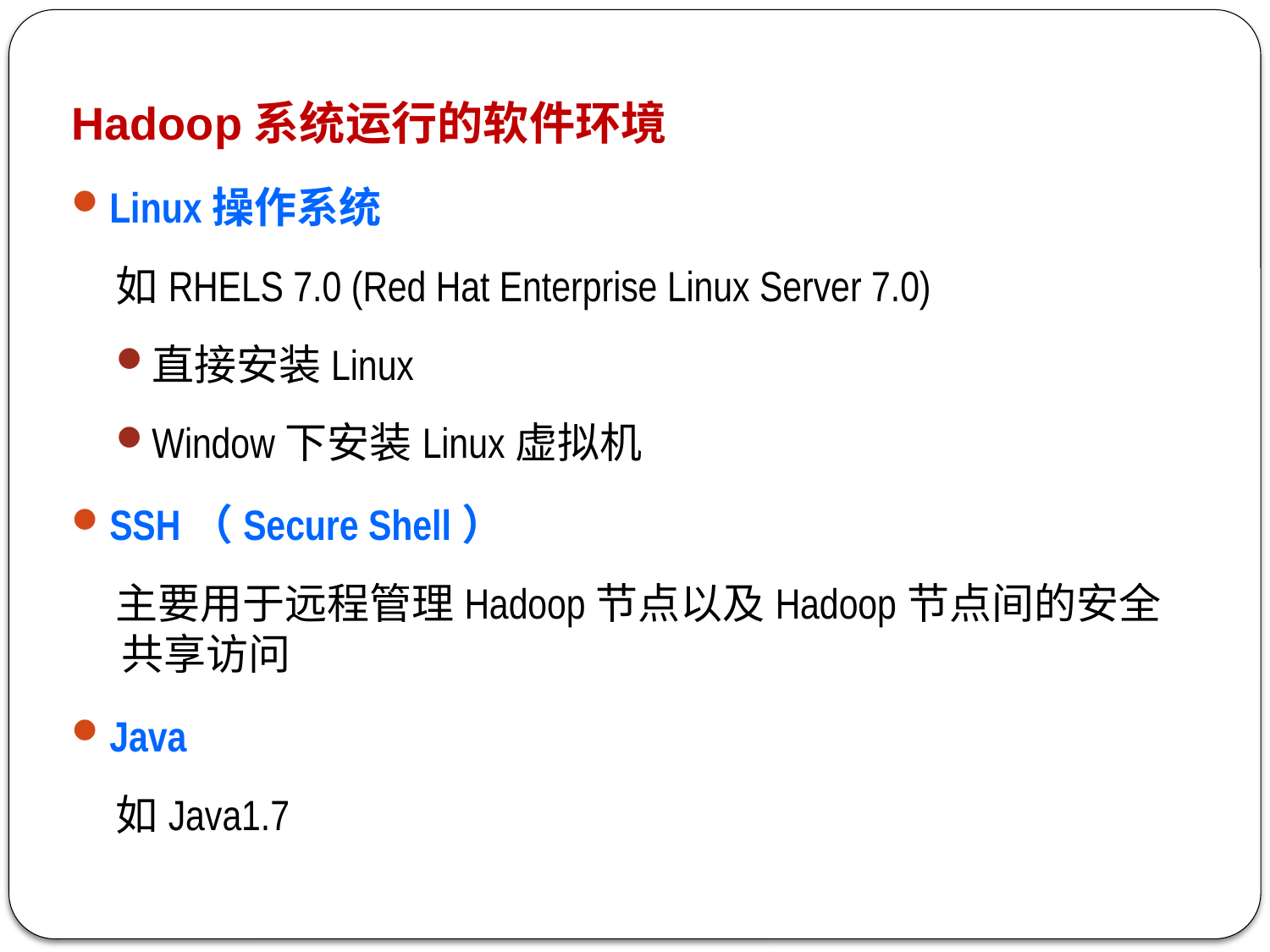

Hadoop系统运行的软件环境
Linux操作系统
如RHELS 7.0 (Red Hat Enterprise Linux Server 7.0)
直接安装Linux
Window下安装Linux虚拟机
SSH（Secure Shell）
主要用于远程管理Hadoop节点以及Hadoop节点间的安全共享访问
Java
如Java1.7